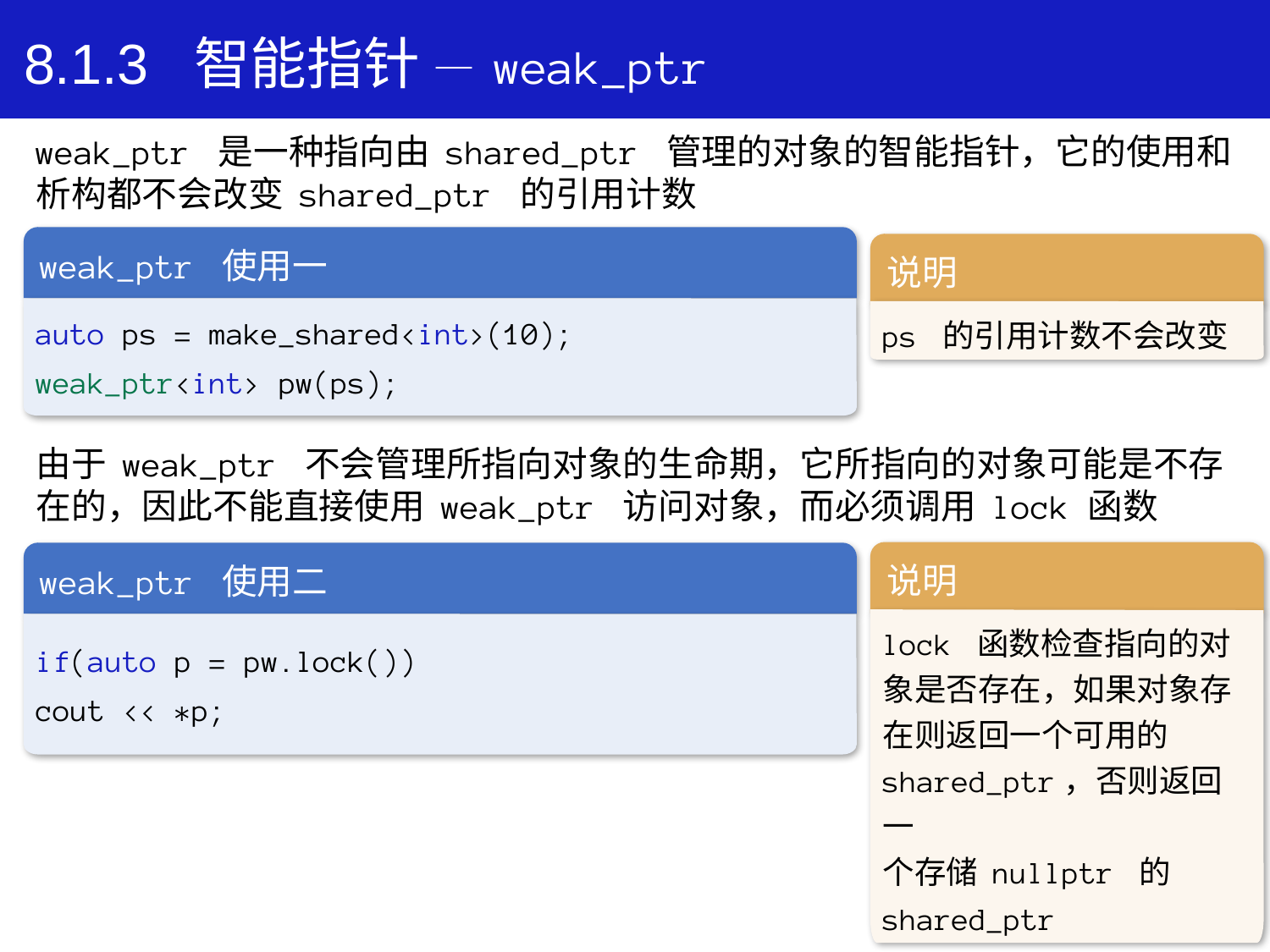

8.1.3  智能指针 — weak_ptr
weak_ptr 是一种指向由 shared_ptr 管理的对象的智能指针，它的使用和析构都不会改变 shared_ptr 的引用计数
weak_ptr 使用一
auto ps = make_shared<int>(10);
weak_ptr<int> pw(ps);
说明
ps 的引用计数不会改变
学习目标
由于 weak_ptr 不会管理所指向对象的生命期，它所指向的对象可能是不存在的，因此不能直接使用 weak_ptr 访问对象，而必须调用 lock 函数
说明
lock 函数检查指向的对象是否存在，如果对象存在则返回一个可用的
shared_ptr，否则返回一
个存储 nullptr 的
shared_ptr
weak_ptr 使用二
if(auto p = pw.lock())
cout << *p;
15